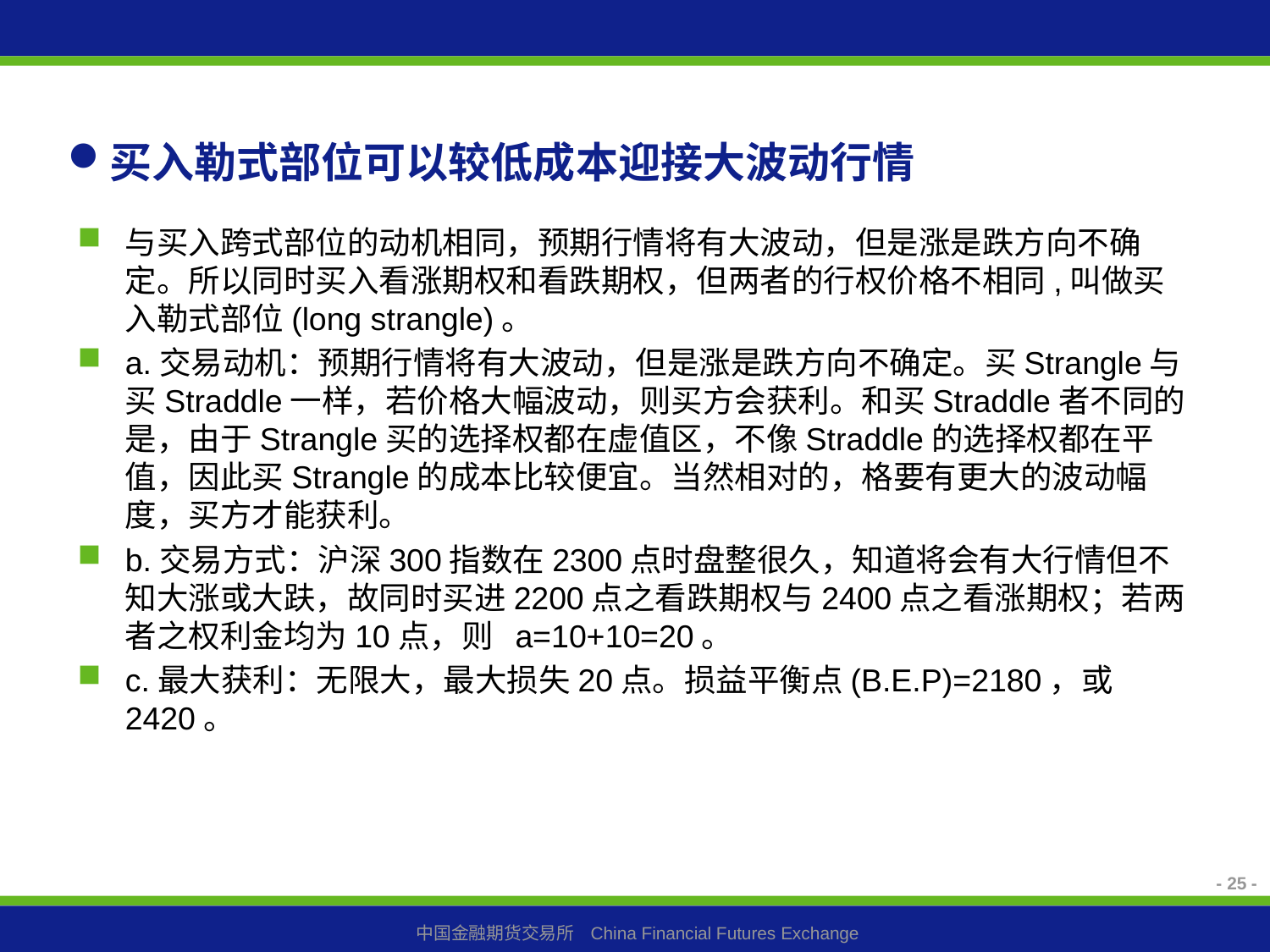

# 买入勒式部位可以较低成本迎接大波动行情
与买入跨式部位的动机相同，预期行情将有大波动，但是涨是跌方向不确定。所以同时买入看涨期权和看跌期权，但两者的行权价格不相同,叫做买入勒式部位(long strangle)。
a.交易动机：预期行情将有大波动，但是涨是跌方向不确定。买Strangle与买Straddle一样，若价格大幅波动，则买方会获利。和买Straddle者不同的是，由于Strangle买的选择权都在虚值区，不像Straddle的选择权都在平值，因此买Strangle的成本比较便宜。当然相对的，格要有更大的波动幅度，买方才能获利。
b.交易方式：沪深300指数在2300点时盘整很久，知道将会有大行情但不知大涨或大趺，故同时买进2200点之看跌期权与2400点之看涨期权；若两者之权利金均为10点，则  a=10+10=20。
c.最大获利：无限大，最大损失20点。损益平衡点(B.E.P)=2180，或2420。

- 25 -